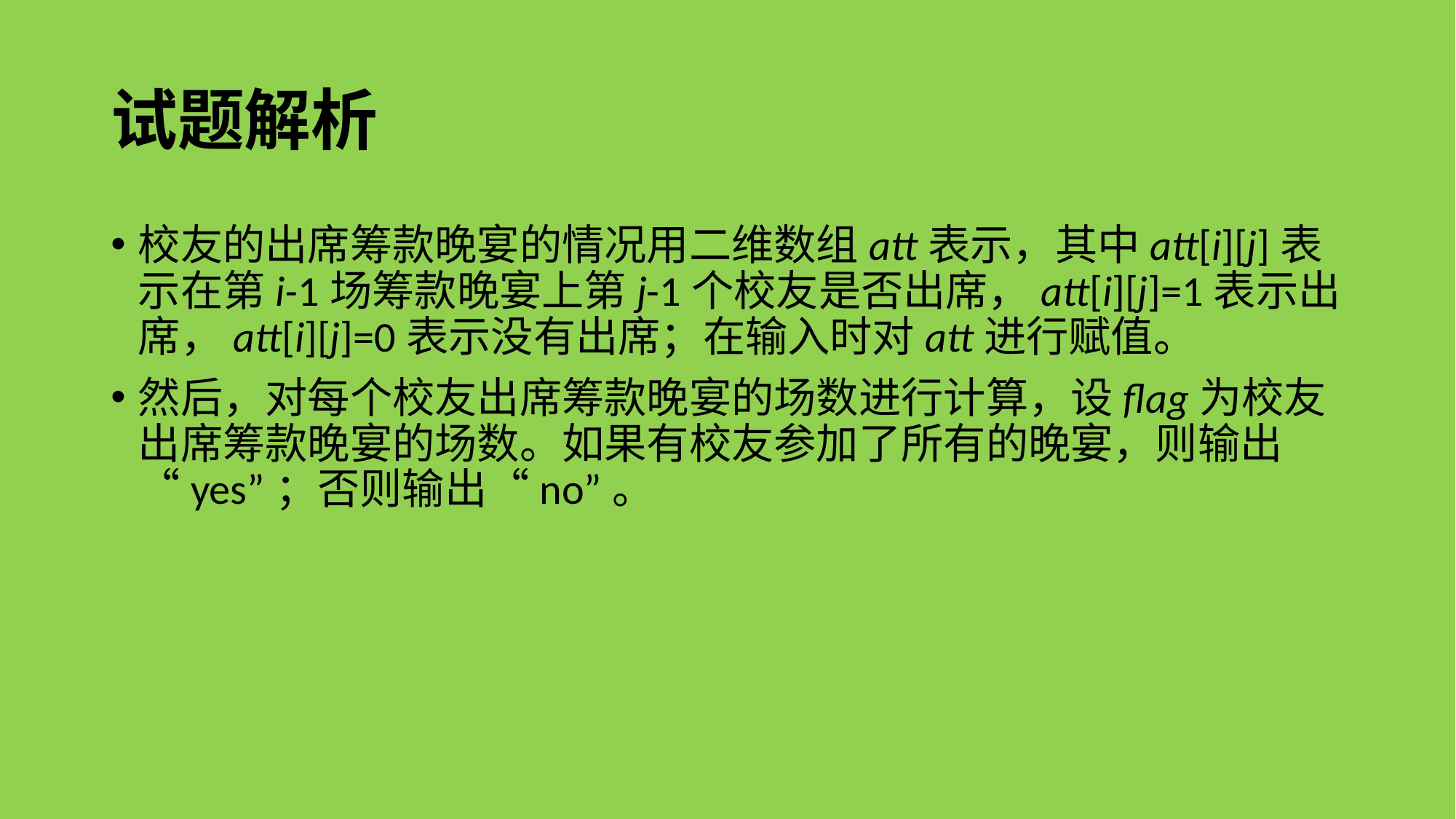

# 试题解析
校友的出席筹款晚宴的情况用二维数组att表示，其中att[i][j]表示在第i-1场筹款晚宴上第j-1个校友是否出席，att[i][j]=1表示出席，att[i][j]=0表示没有出席；在输入时对att进行赋值。
然后，对每个校友出席筹款晚宴的场数进行计算，设flag为校友出席筹款晚宴的场数。如果有校友参加了所有的晚宴，则输出“yes”；否则输出“no”。